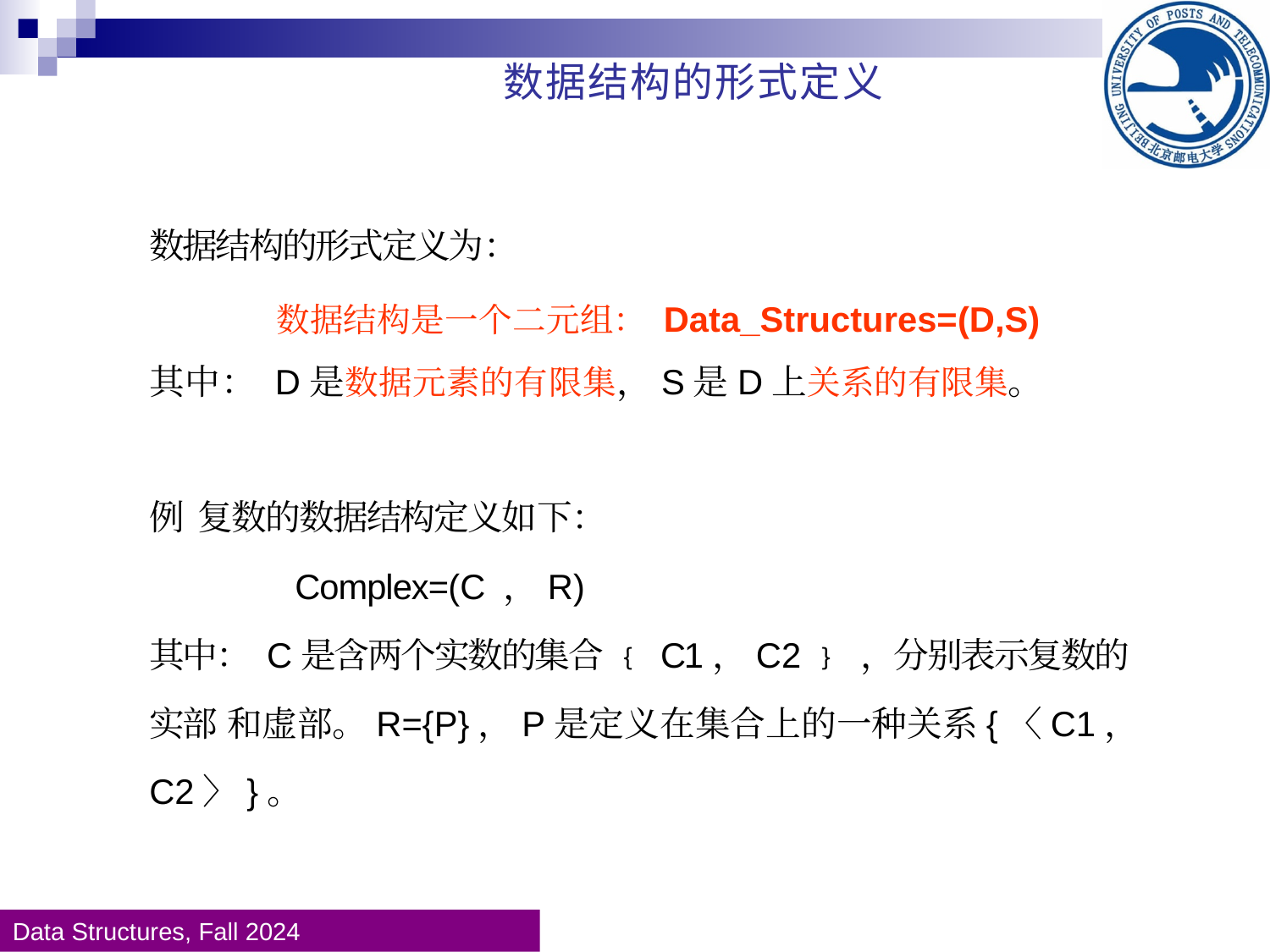

数据结构的形式定义

数据结构的形式定义为：
数据结构是一个二元组： Data_Structures=(D,S)
其中： D是数据元素的有限集，S是D上关系的有限集。

例  复数的数据结构定义如下：
Complex=(C ，R)
其中： C是含两个实数的集合 ﹛ C1，C2 ﹜ ，分别表示复数的实部 和虚部。R={P}，P是定义在集合上的一种关系{〈C1，C2〉}。